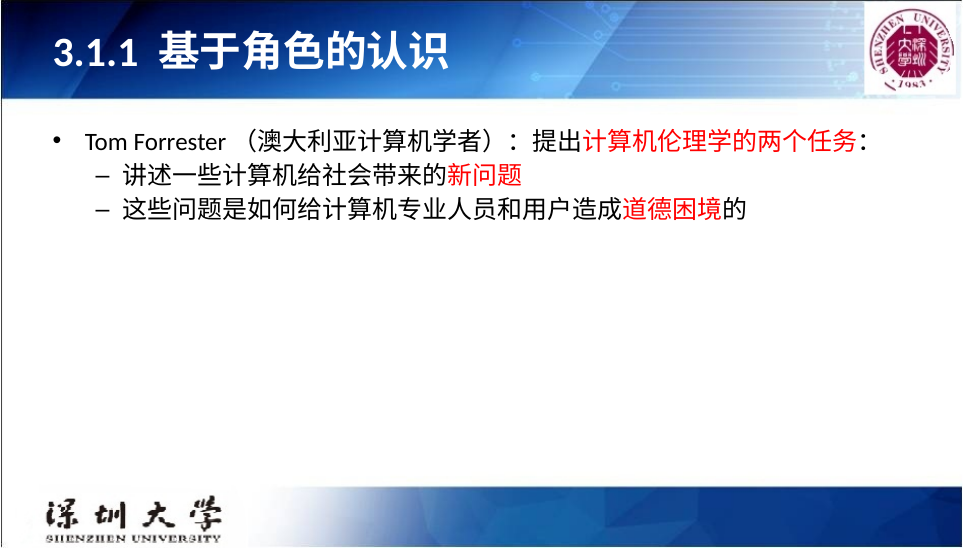

# 3.1.1 基于角色的认识
Tom Forrester（澳大利亚计算机学者）：提出计算机伦理学的两个任务：
讲述一些计算机给社会带来的新问题
这些问题是如何给计算机专业人员和用户造成道德困境的
84